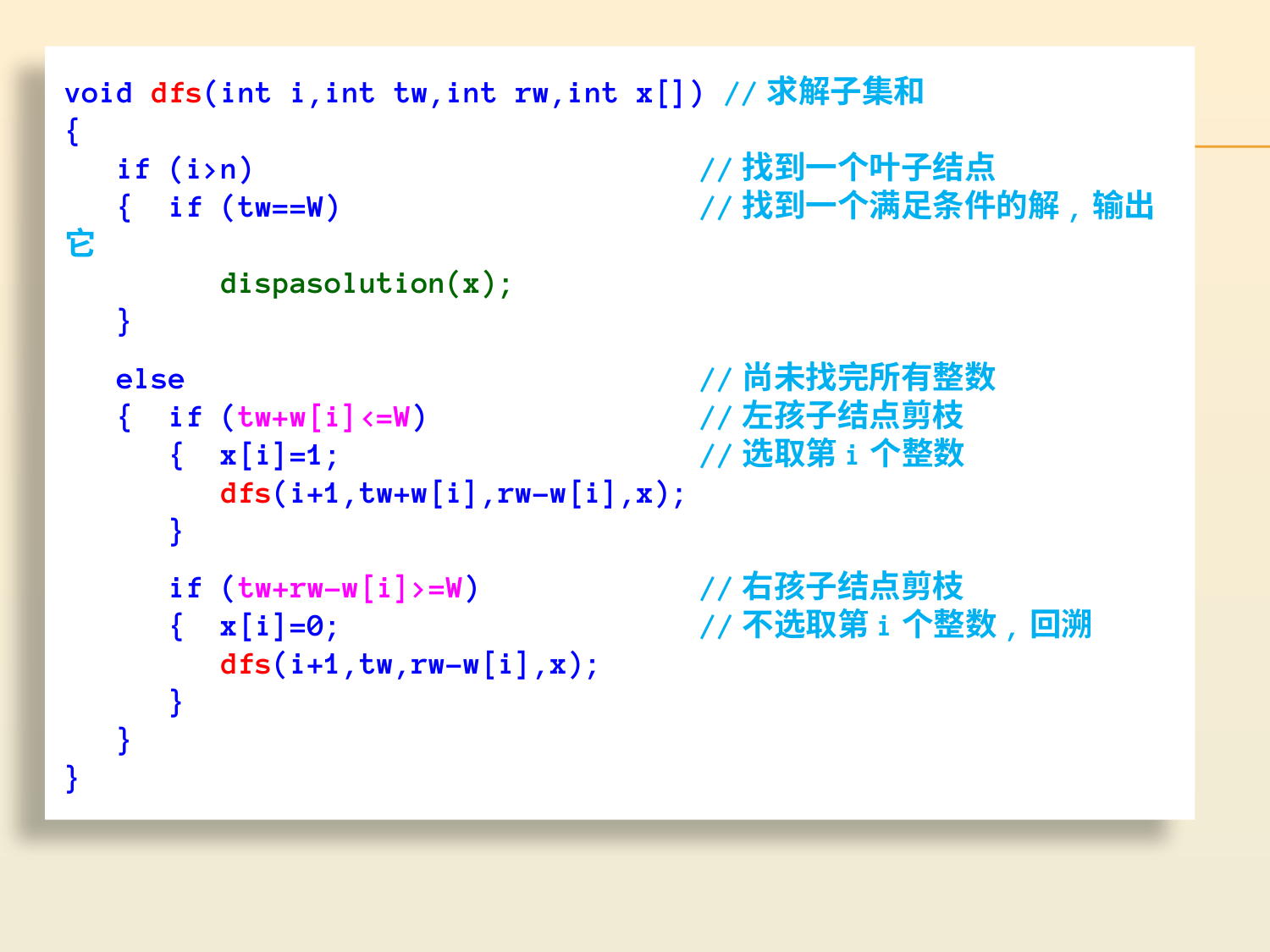

void dfs(int i,int tw,int rw,int x[]) //求解子集和
{
   if (i>n)				//找到一个叶子结点
   {  if (tw==W)			//找到一个满足条件的解,输出它
         dispasolution(x);
   }
   else					//尚未找完所有整数
   {  if (tw+w[i]<=W)			//左孩子结点剪枝
      {  x[i]=1;			//选取第i个整数
         dfs(i+1,tw+w[i],rw-w[i],x);
      }
      if (tw+rw-w[i]>=W)		//右孩子结点剪枝
      {  x[i]=0;			//不选取第i个整数,回溯
         dfs(i+1,tw,rw-w[i],x);
      }
   }
}